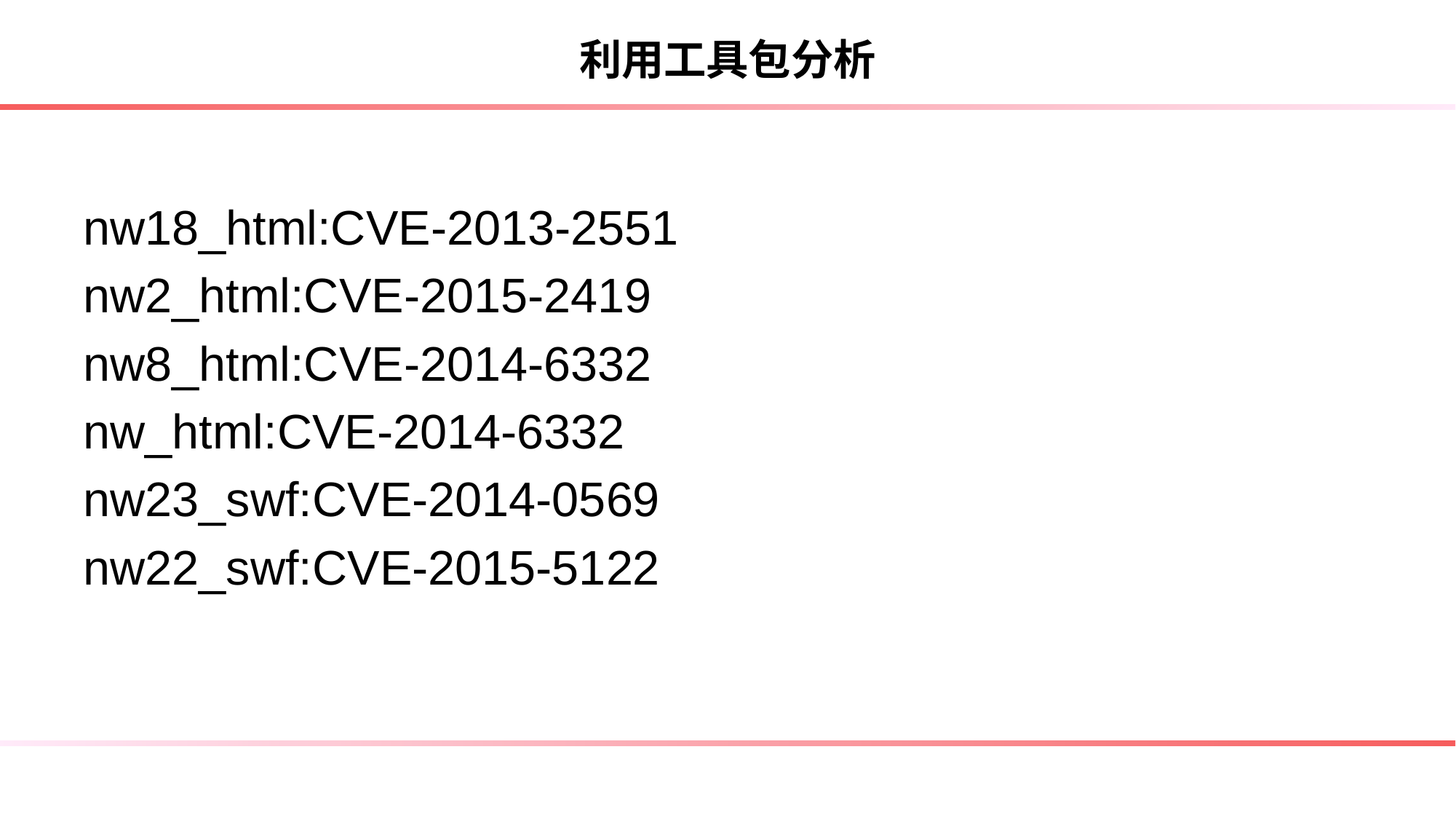

# 利用工具包分析
nw18_html:CVE-2013-2551
nw2_html:CVE-2015-2419
nw8_html:CVE-2014-6332
nw_html:CVE-2014-6332
nw23_swf:CVE-2014-0569
nw22_swf:CVE-2015-5122